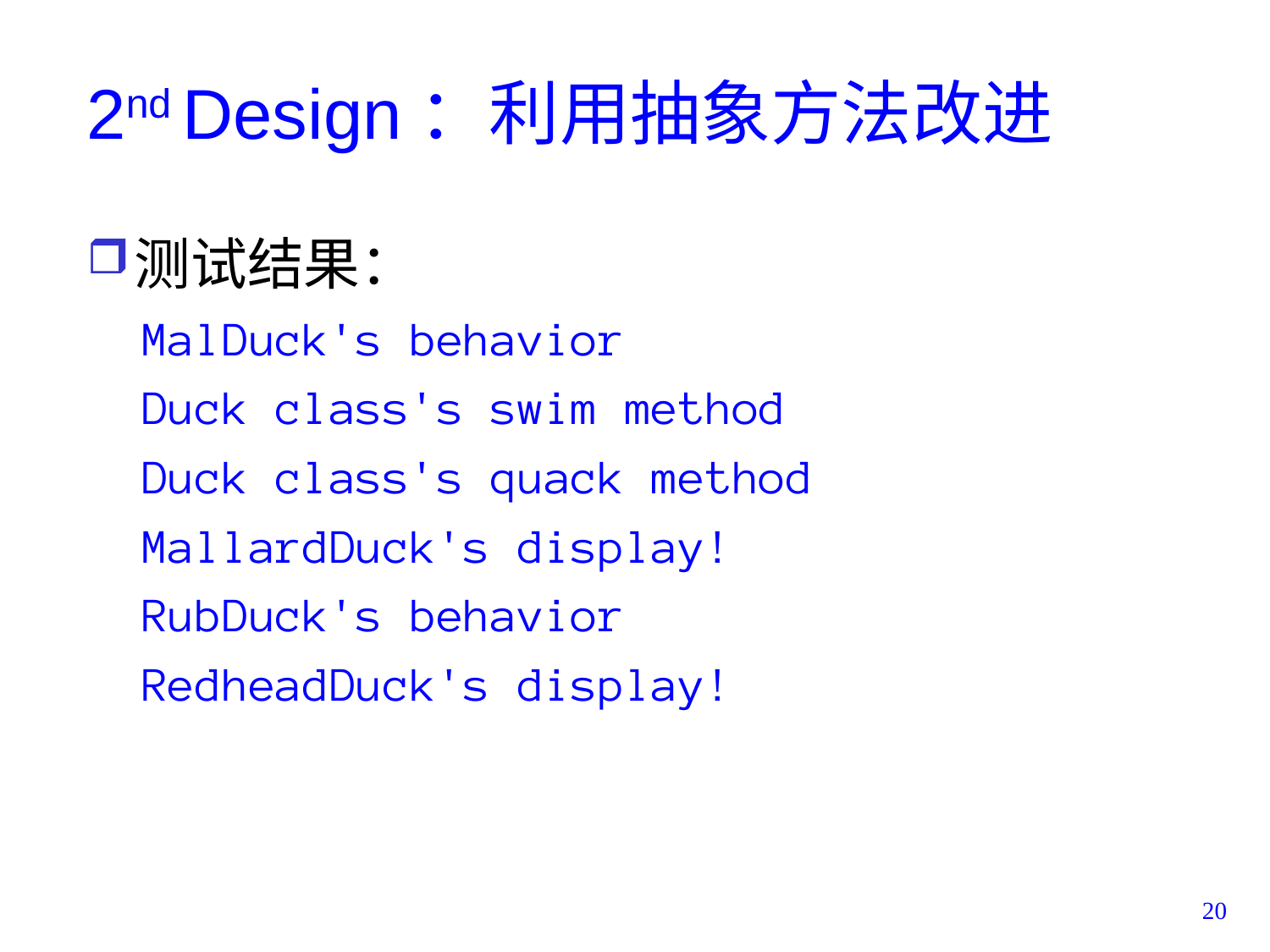

# 2nd Design：利用抽象方法改进
测试结果：
MalDuck's behavior
Duck class's swim method
Duck class's quack method
MallardDuck's display!
RubDuck's behavior
RedheadDuck's display!

20